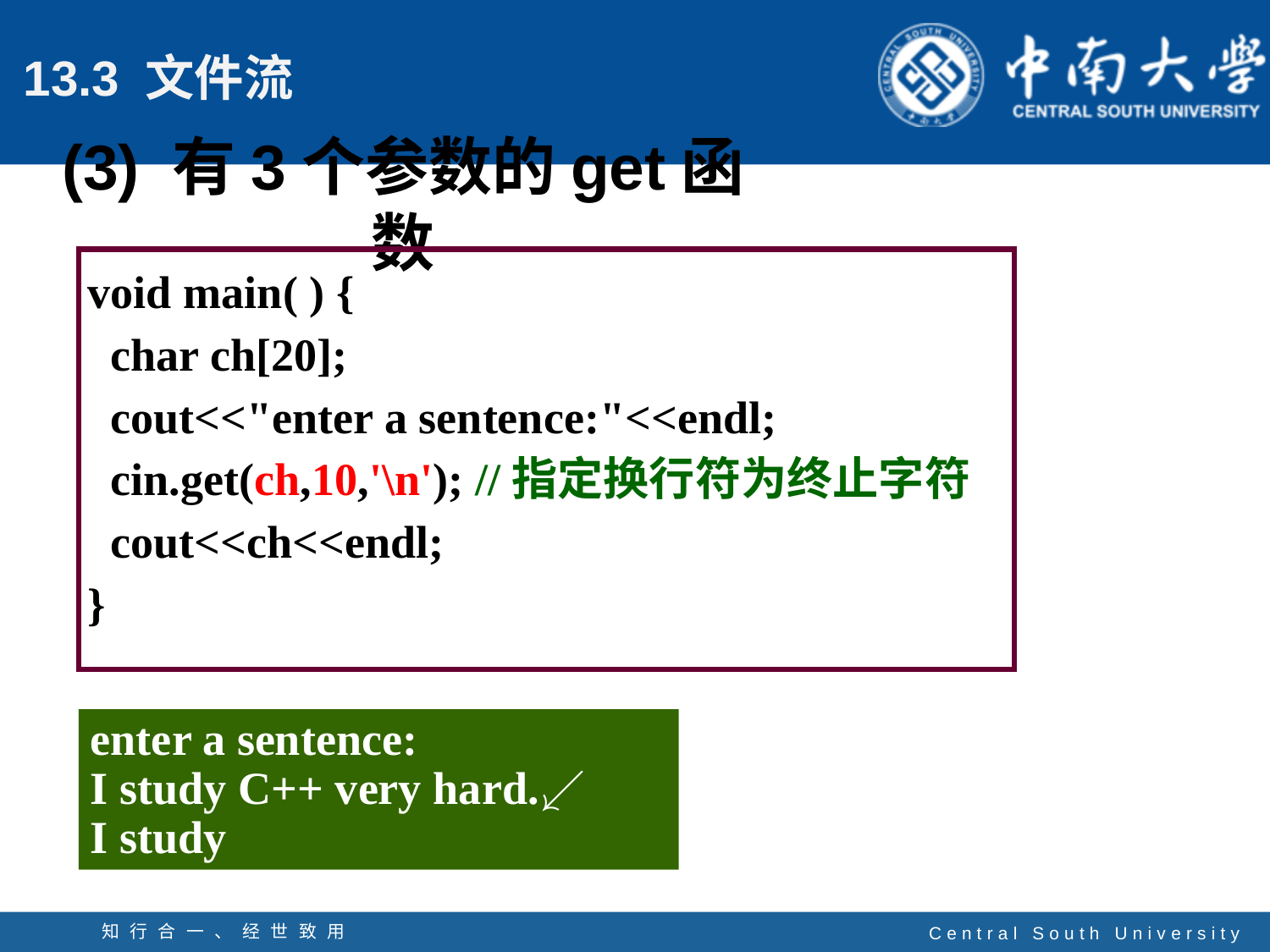

(3) 有3个参数的get函数
void main( ) {
  char ch[20];
  cout<<"enter a sentence:"<<endl;
  cin.get(ch,10,'\n'); //指定换行符为终止字符
  cout<<ch<<endl;
}
enter a sentence:
I study C++ very hard.↙
I study

知行合一、经世致用
自强不息 厚德载物
Central South University
19